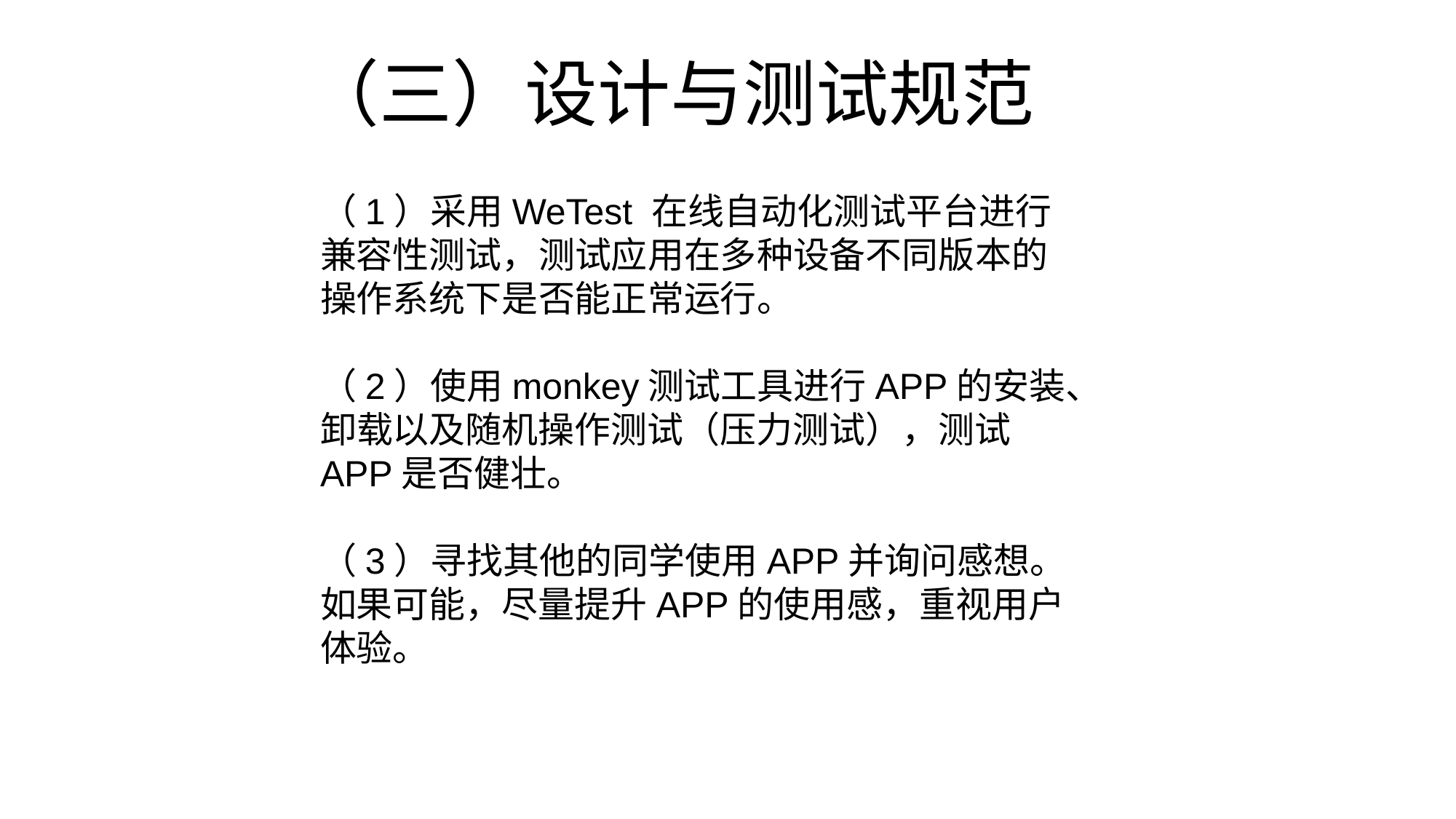

（三）设计与测试规范
（1）采用WeTest 在线自动化测试平台进行兼容性测试，测试应用在多种设备不同版本的操作系统下是否能正常运行。

（2）使用monkey测试工具进行APP的安装、卸载以及随机操作测试（压力测试），测试APP是否健壮。
（3）寻找其他的同学使用APP并询问感想。如果可能，尽量提升APP的使用感，重视用户体验。